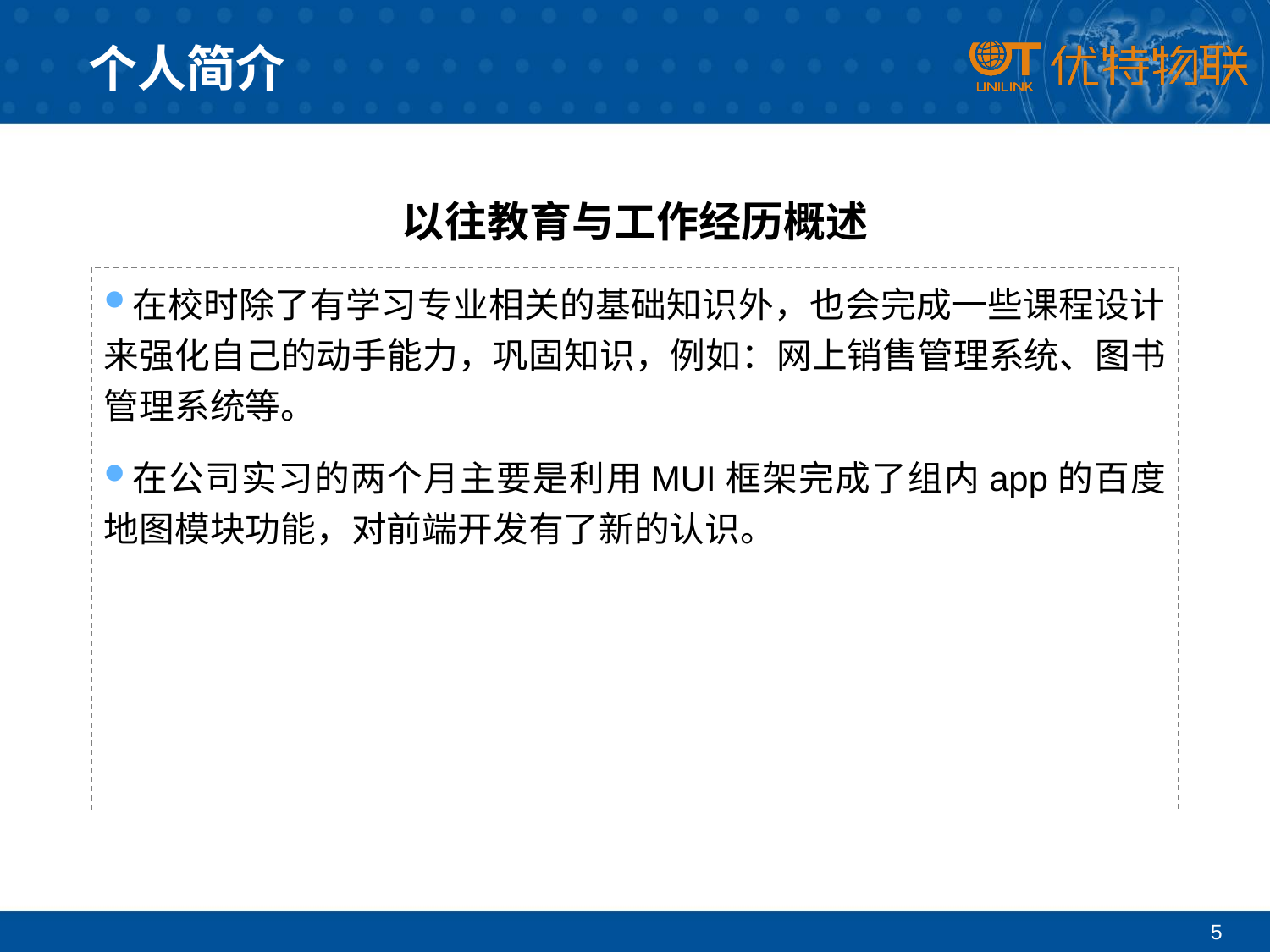

# 个人简介
以往教育与工作经历概述

在校时除了有学习专业相关的基础知识外，也会完成一些课程设计来强化自己的动手能力，巩固知识，例如：网上销售管理系统、图书管理系统等。
在公司实习的两个月主要是利用MUI框架完成了组内app的百度地图模块功能，对前端开发有了新的认识。

5